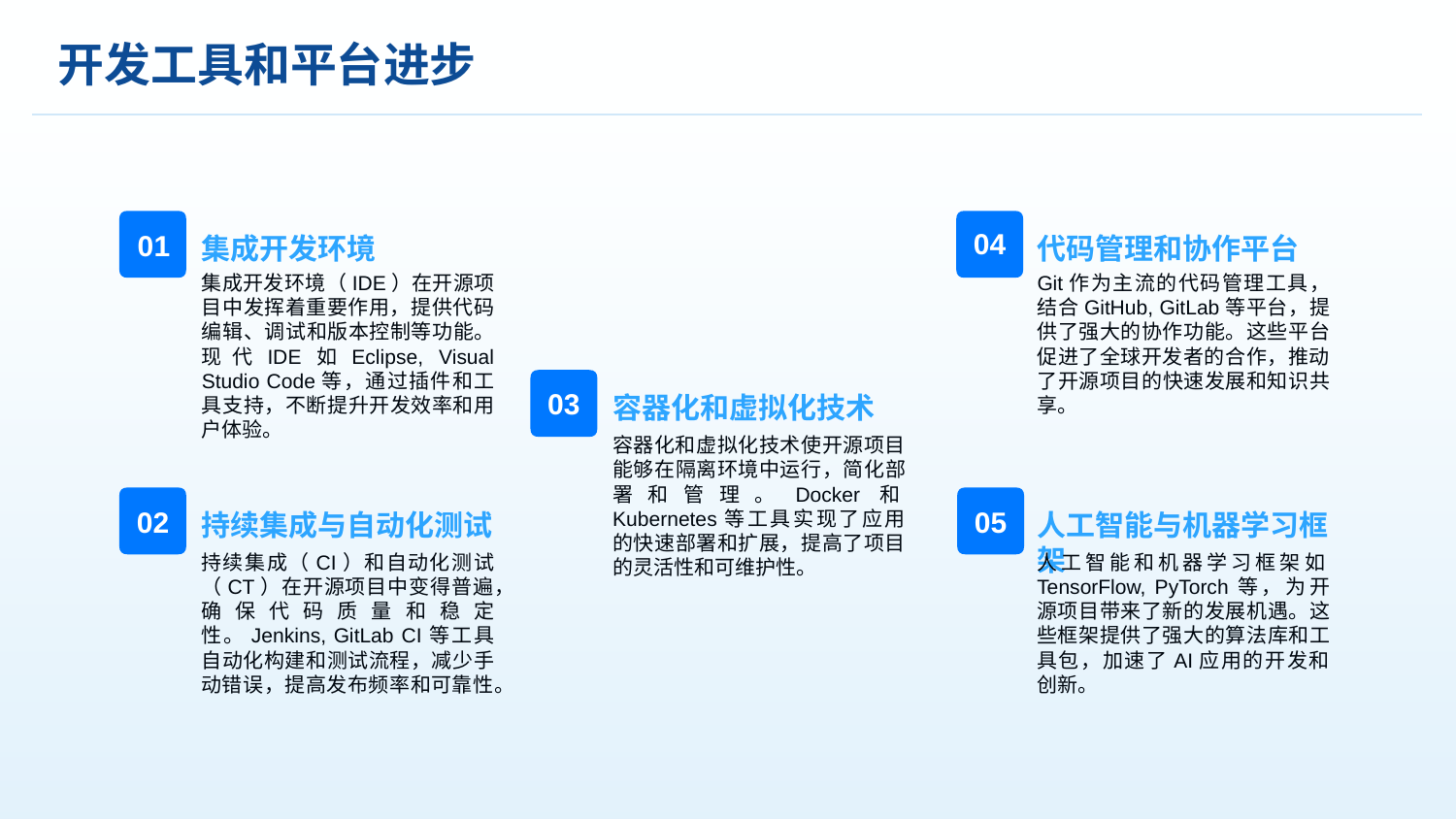

开发工具和平台进步

04

01
集成开发环境
代码管理和协作平台
集成开发环境（IDE）在开源项目中发挥着重要作用，提供代码编辑、调试和版本控制等功能。现代IDE如Eclipse, Visual Studio Code等，通过插件和工具支持，不断提升开发效率和用户体验。
Git作为主流的代码管理工具，结合GitHub, GitLab等平台，提供了强大的协作功能。这些平台促进了全球开发者的合作，推动了开源项目的快速发展和知识共享。

03
容器化和虚拟化技术
容器化和虚拟化技术使开源项目能够在隔离环境中运行，简化部署和管理。Docker和Kubernetes等工具实现了应用的快速部署和扩展，提高了项目的灵活性和可维护性。

02
05
持续集成与自动化测试
人工智能与机器学习框架
持续集成（CI）和自动化测试（CT）在开源项目中变得普遍，确保代码质量和稳定性。Jenkins, GitLab CI等工具自动化构建和测试流程，减少手动错误，提高发布频率和可靠性。
人工智能和机器学习框架如TensorFlow, PyTorch等，为开源项目带来了新的发展机遇。这些框架提供了强大的算法库和工具包，加速了AI应用的开发和创新。